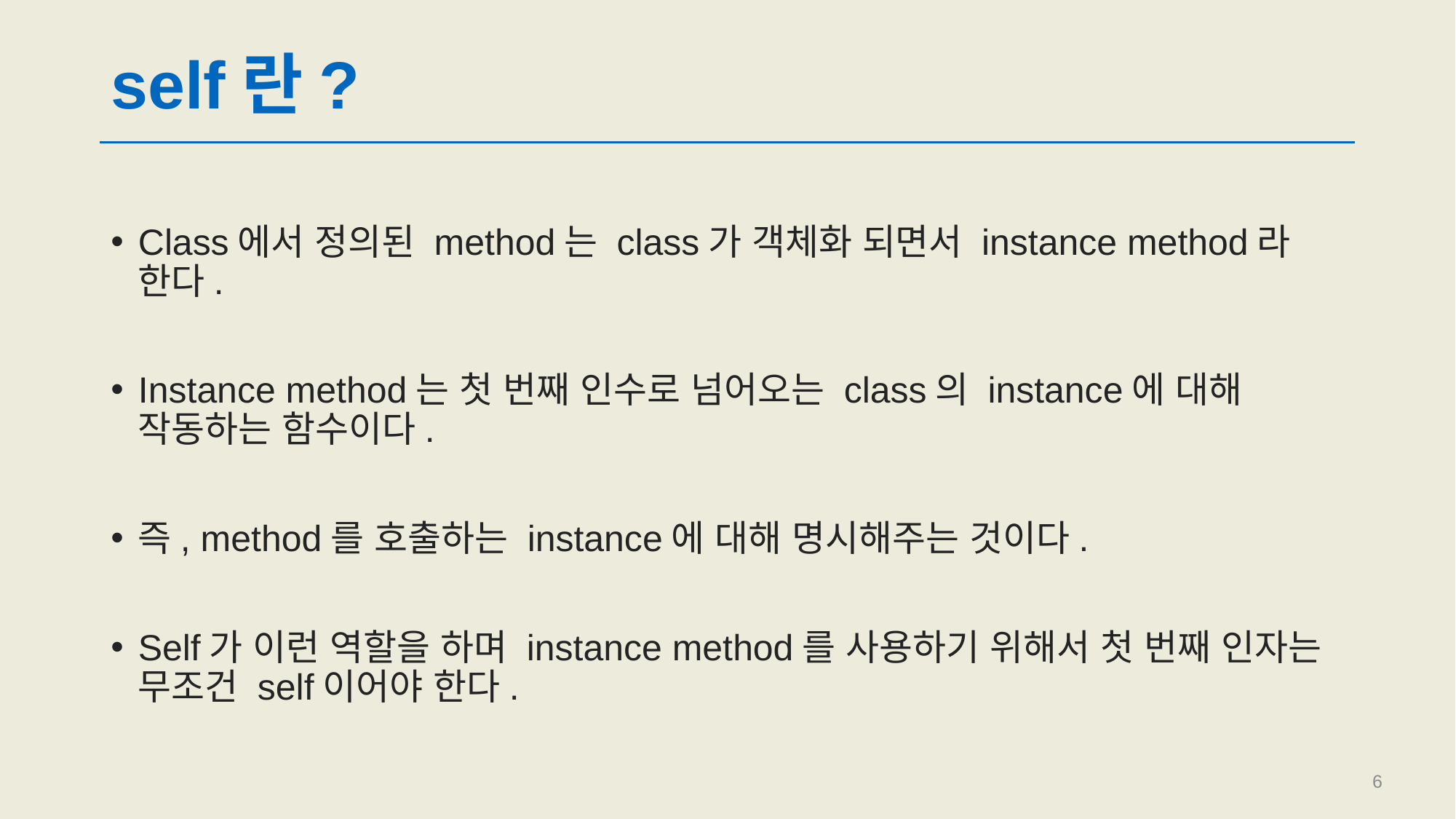

# self란?
Class에서 정의된 method는 class가 객체화 되면서 instance method라 한다.

Instance method는 첫 번째 인수로 넘어오는 class의 instance에 대해 작동하는 함수이다.

즉, method를 호출하는 instance에 대해 명시해주는 것이다.

Self가 이런 역할을 하며 instance method를 사용하기 위해서 첫 번째 인자는 무조건 self이어야 한다.
6